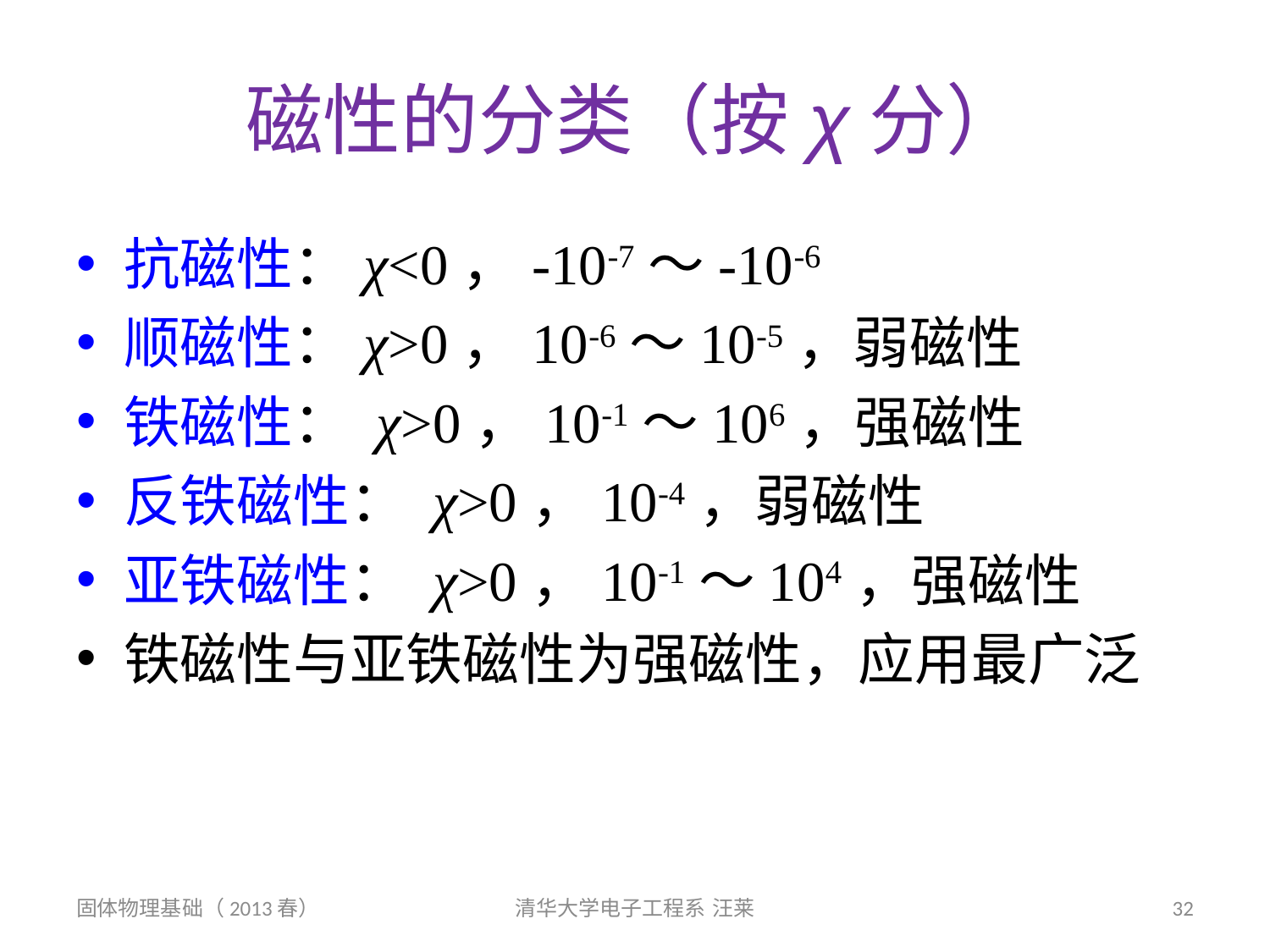

# 磁性的分类（按χ分）
抗磁性：χ<0，-10-7～-10-6
顺磁性：χ>0，10-6～10-5，弱磁性
铁磁性： χ>0，10-1～106，强磁性
反铁磁性： χ>0，10-4，弱磁性
亚铁磁性： χ>0，10-1～104，强磁性
铁磁性与亚铁磁性为强磁性，应用最广泛
固体物理基础（2013春）
清华大学电子工程系 汪莱
32